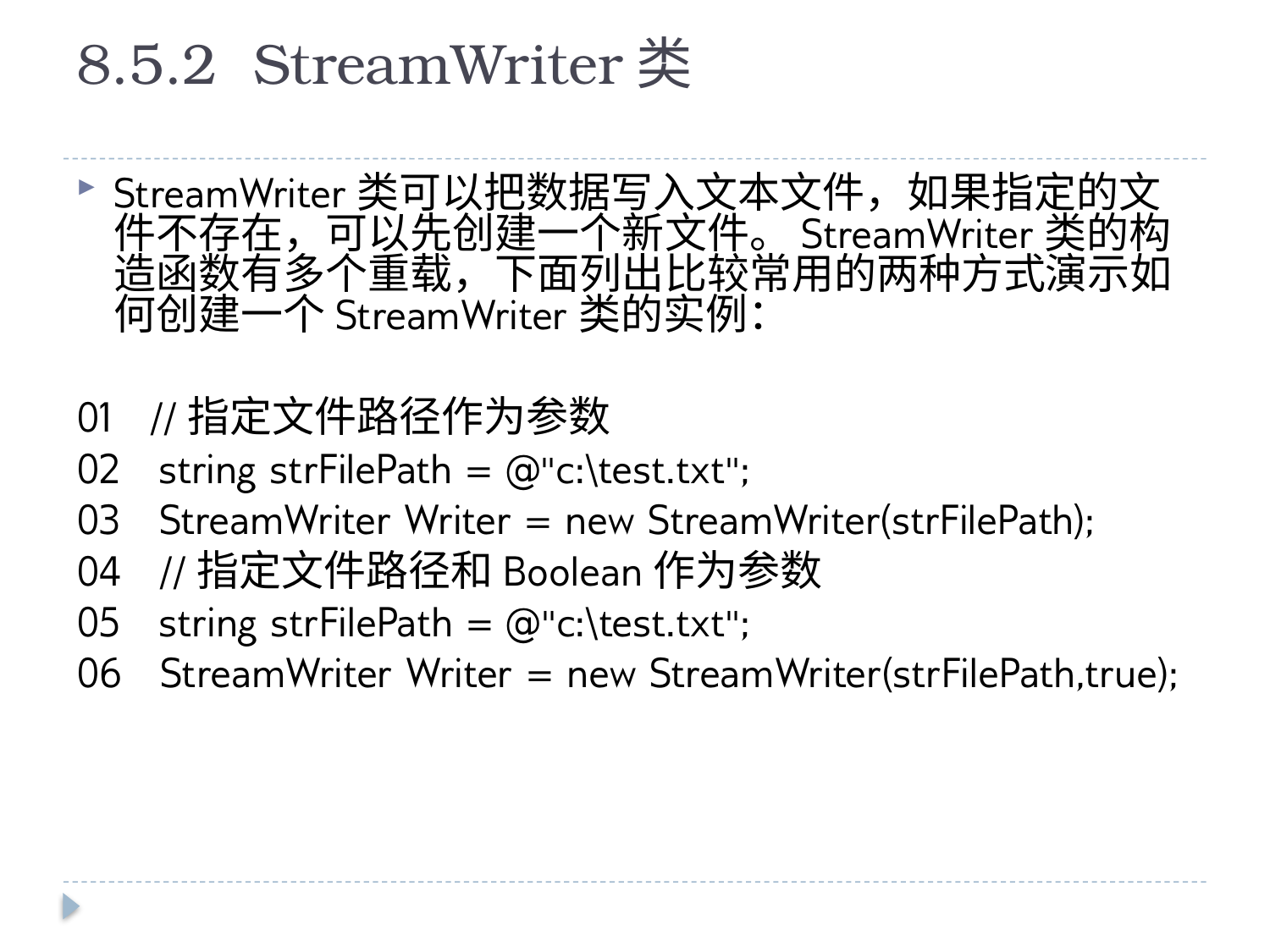

# 8.5.2  StreamWriter类
StreamWriter类可以把数据写入文本文件，如果指定的文件不存在，可以先创建一个新文件。StreamWriter类的构造函数有多个重载，下面列出比较常用的两种方式演示如何创建一个StreamWriter类的实例：

01   //指定文件路径作为参数
02   string strFilePath = @"c:\test.txt";
03   StreamWriter Writer = new StreamWriter(strFilePath);
04   //指定文件路径和Boolean作为参数
05   string strFilePath = @"c:\test.txt";
06   StreamWriter Writer = new StreamWriter(strFilePath,true);